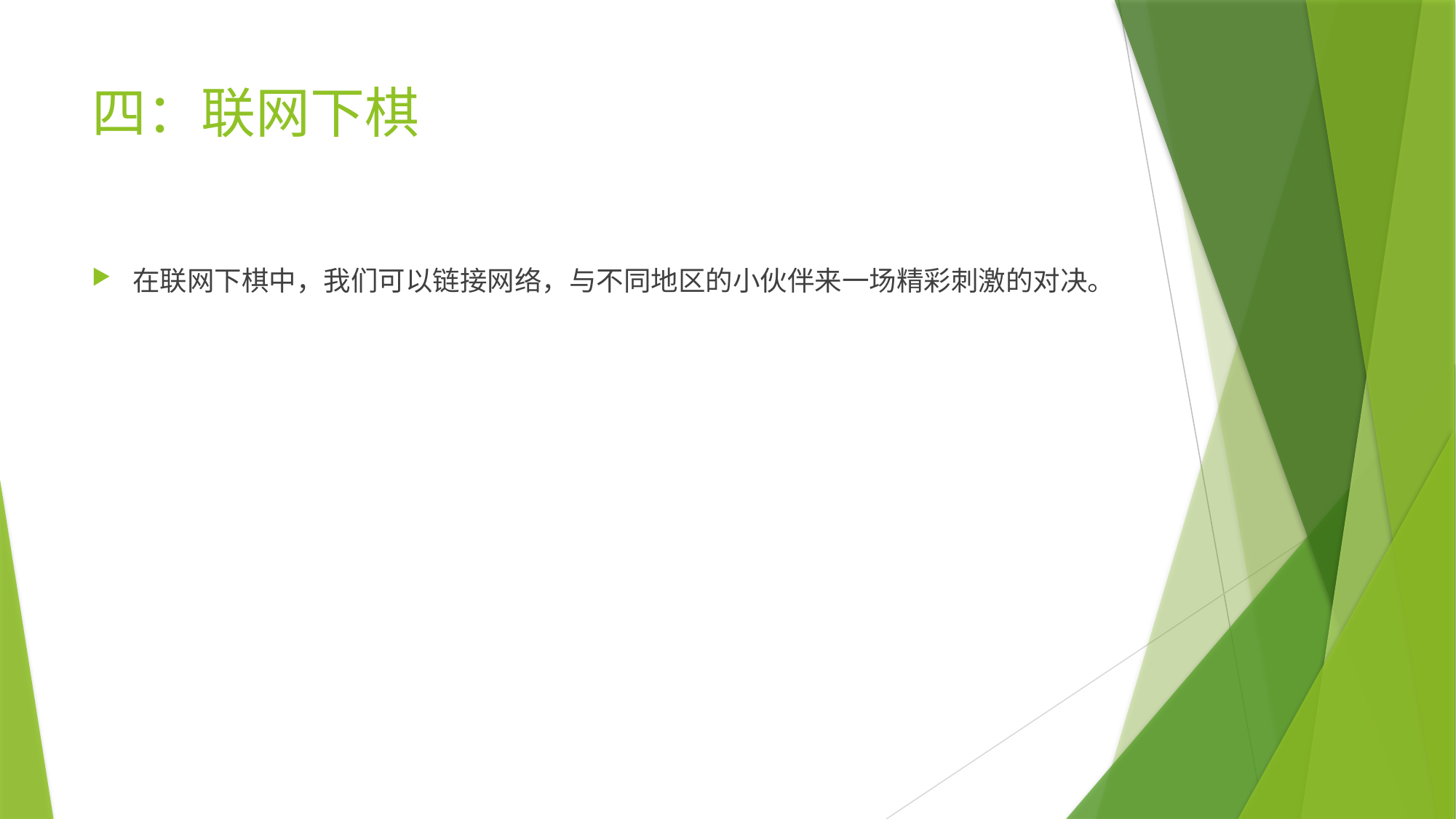

# 四：联网下棋
在联网下棋中，我们可以链接网络，与不同地区的小伙伴来一场精彩刺激的对决。